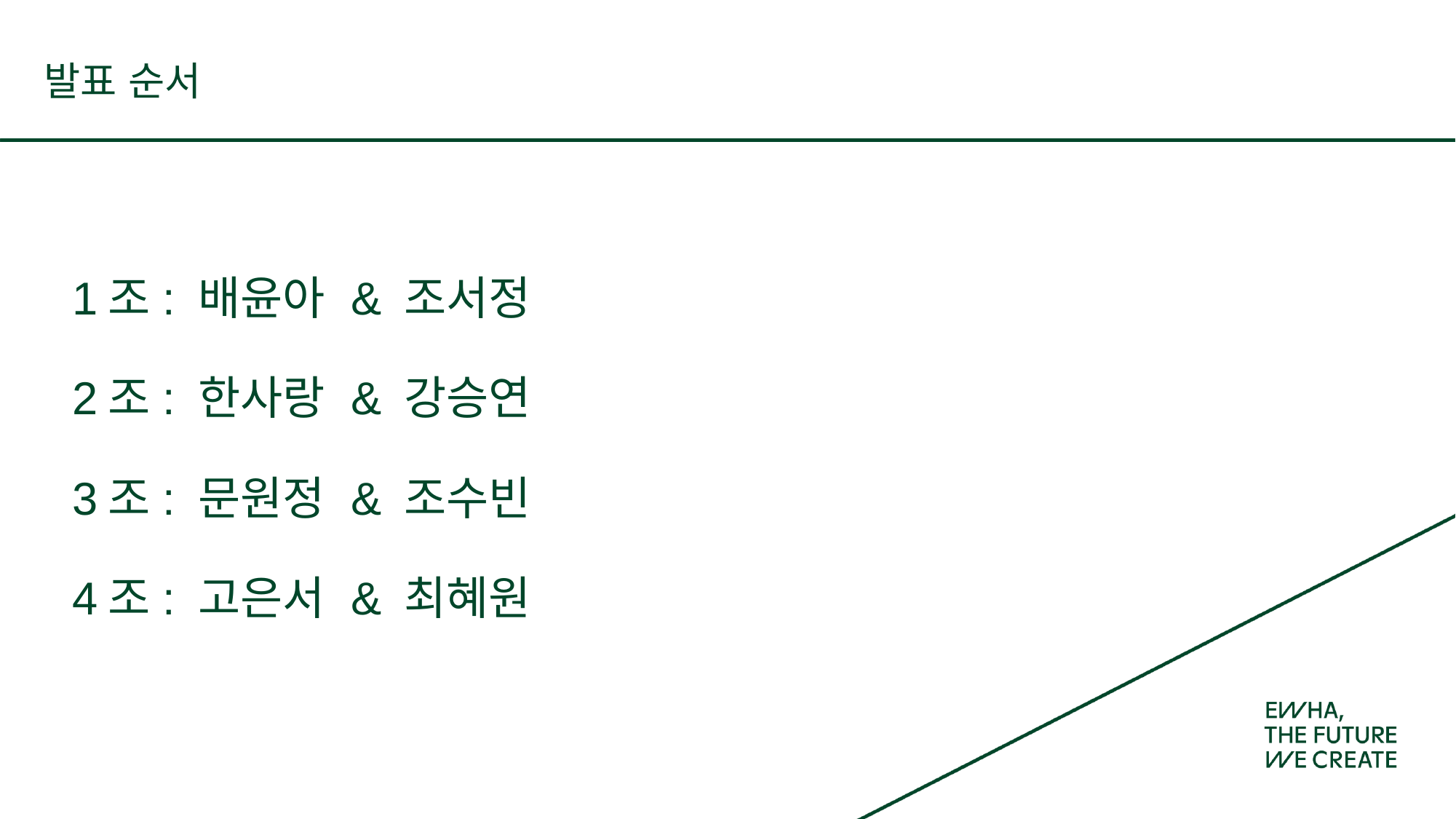

발표 순서
# 1조: 배윤아 & 조서정 2조: 한사랑 & 강승연 3조: 문원정 & 조수빈 4조: 고은서 & 최혜원